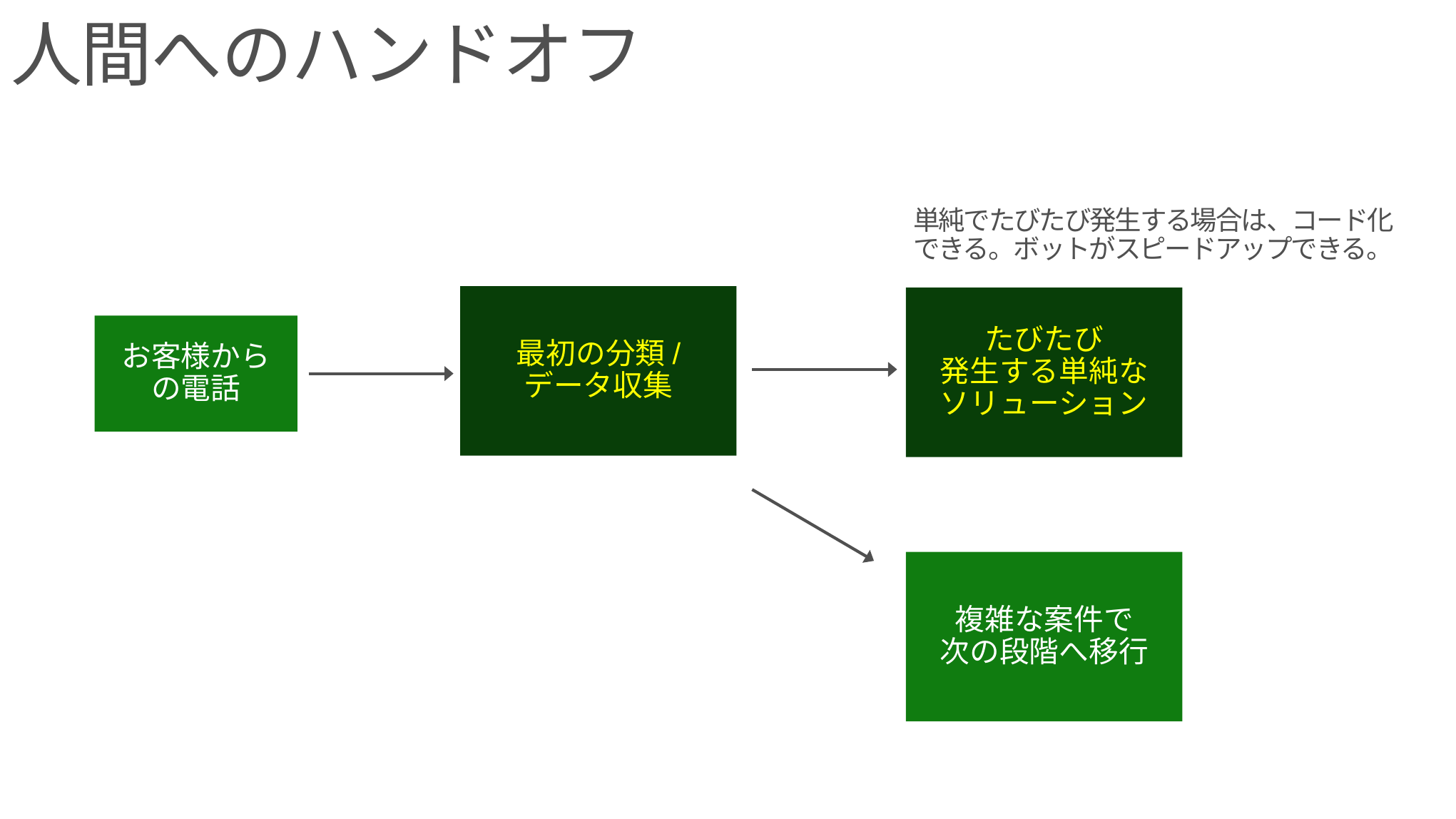

人間へのハンドオフ
単純でたびたび発生する場合は、コード化できる。ボットがスピードアップできる。
最初の分類/
データ収集
たびたび
発生する単純なソリューション
お客様からの電話
複雑な案件で
次の段階へ移行